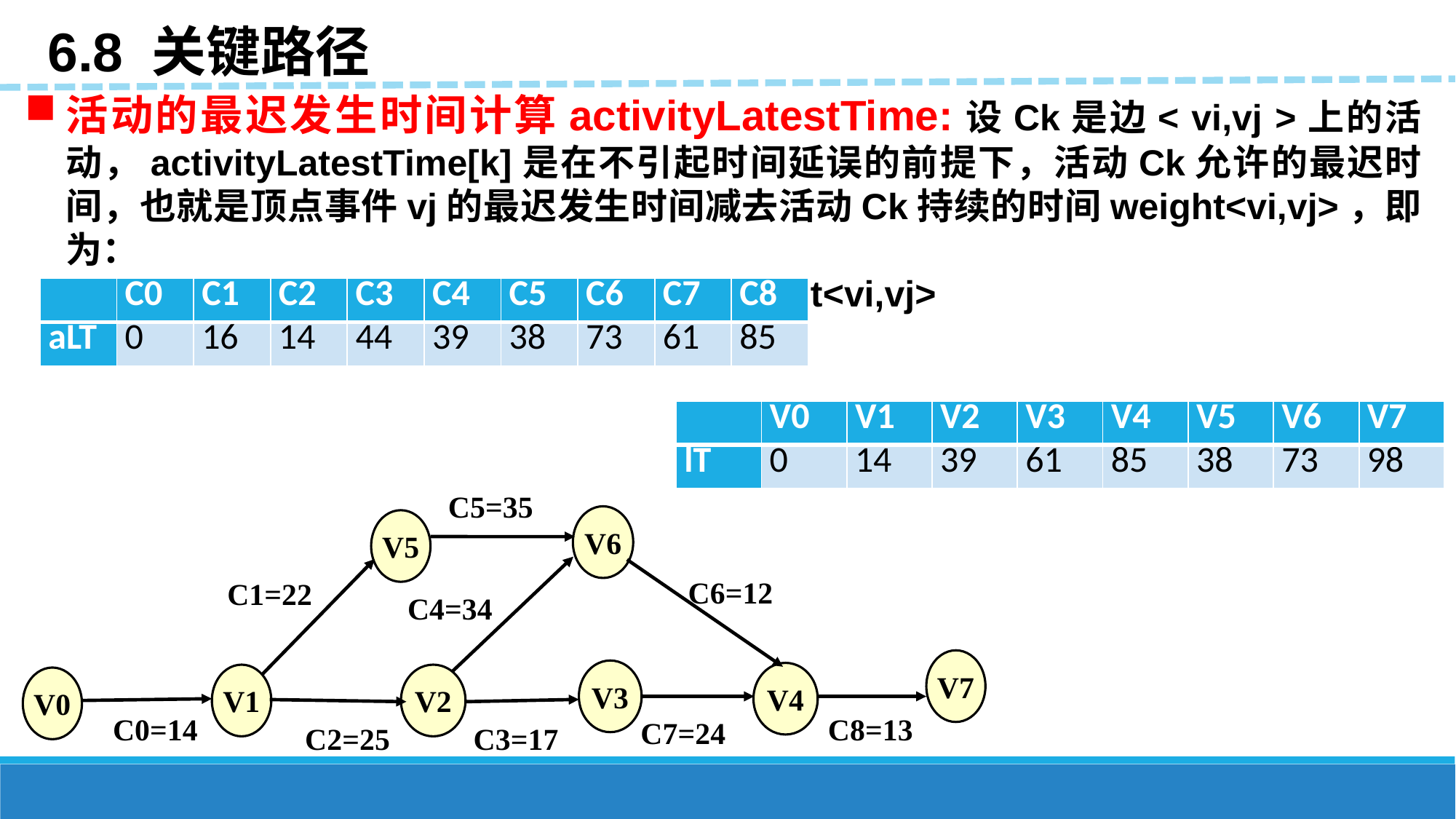

6.8 关键路径
活动的最迟发生时间计算activityLatestTime:设Ck是边< vi,vj >上的活动，activityLatestTime[k]是在不引起时间延误的前提下，活动Ck允许的最迟时间，也就是顶点事件vj的最迟发生时间减去活动Ck持续的时间weight<vi,vj>，即为：
activityLatestTime[k] = latestTime[j] - weight<vi,vj>
|  | C0 | C1 | C2 | C3 | C4 | C5 | C6 | C7 | C8 |
| --- | --- | --- | --- | --- | --- | --- | --- | --- | --- |
| aLT | 0 | 16 | 14 | 44 | 39 | 38 | 73 | 61 | 85 |
|  | V0 | V1 | V2 | V3 | V4 | V5 | V6 | V7 |
| --- | --- | --- | --- | --- | --- | --- | --- | --- |
| lT | 0 | 14 | 39 | 61 | 85 | 38 | 73 | 98 |
C5=35
V6
V5

C6=12
C1=22
C4=34
V7
V3
V4
V1
V2
V0

C8=13
C0=14
C7=24
C2=25
C3=17